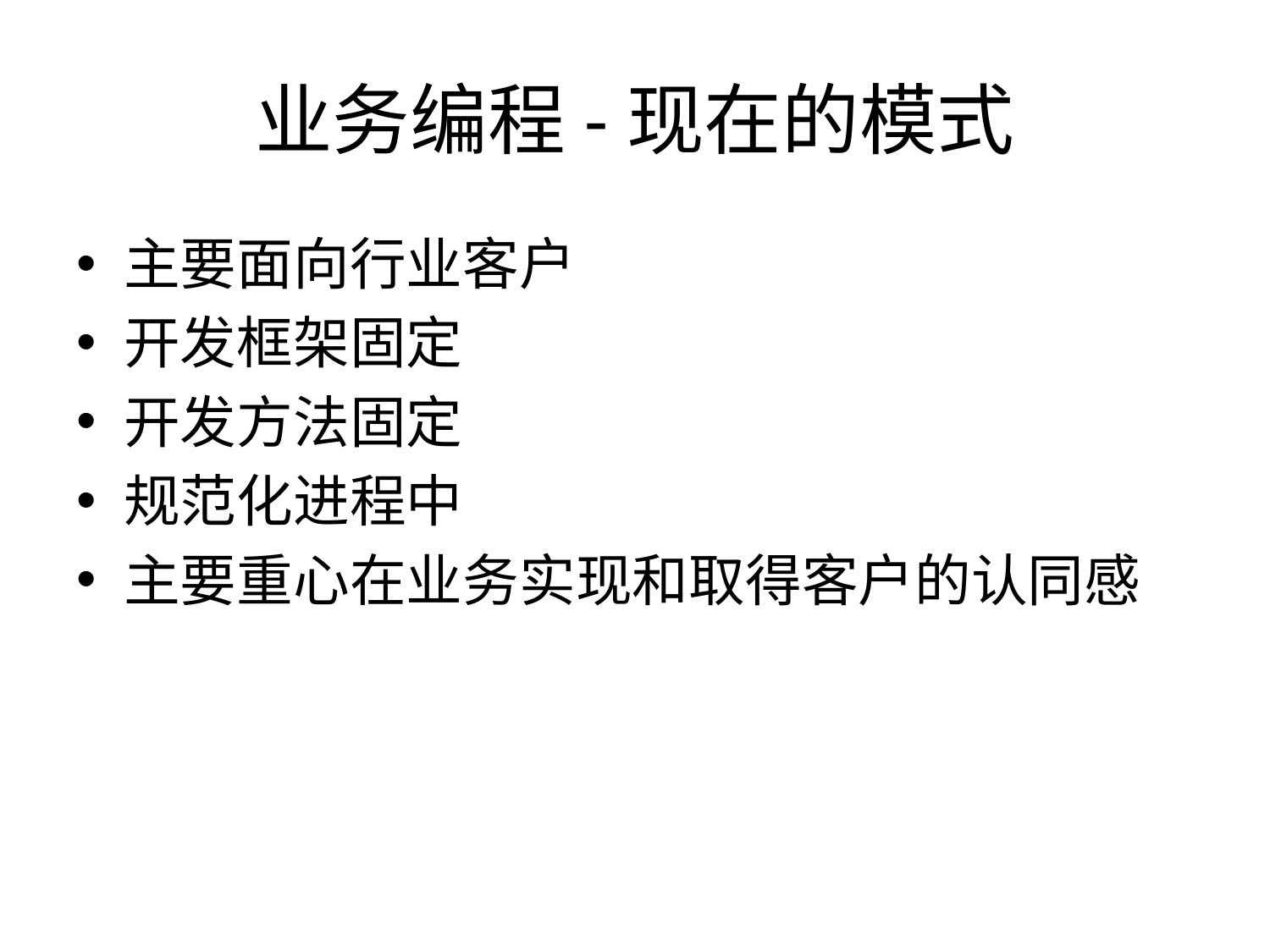

# 业务编程-现在的模式
主要面向行业客户
开发框架固定
开发方法固定
规范化进程中
主要重心在业务实现和取得客户的认同感